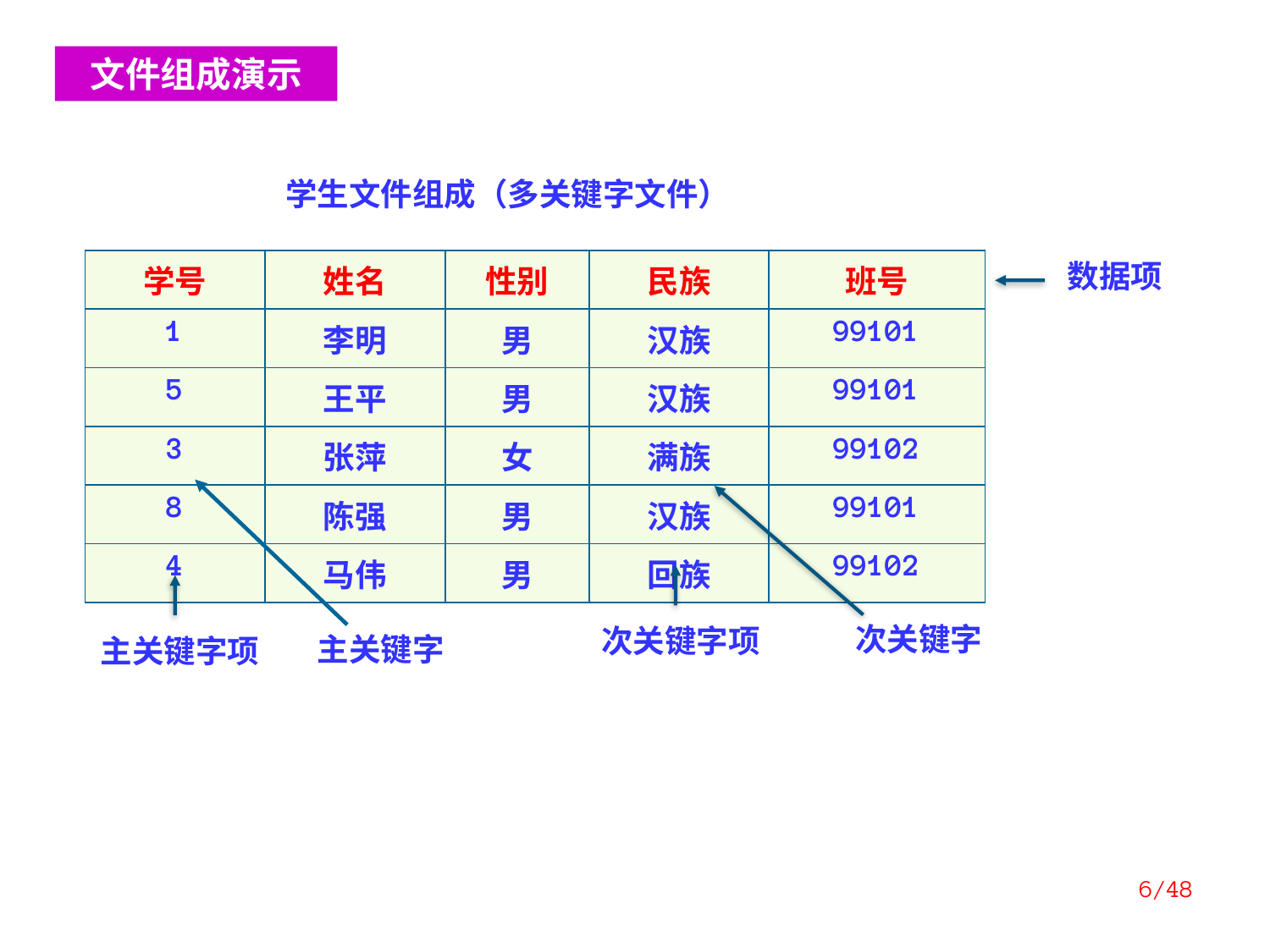

文件组成演示
学生文件组成（多关键字文件）
| 学号 | 姓名 | 性别 | 民族 | 班号 |
| --- | --- | --- | --- | --- |
| 1 | 李明 | 男 | 汉族 | 99101 |
| 5 | 王平 | 男 | 汉族 | 99101 |
| 3 | 张萍 | 女 | 满族 | 99102 |
| 8 | 陈强 | 男 | 汉族 | 99101 |
| 4 | 马伟 | 男 | 回族 | 99102 |
数据项

主关键字

次关键字

次关键字项

主关键字项
6/48